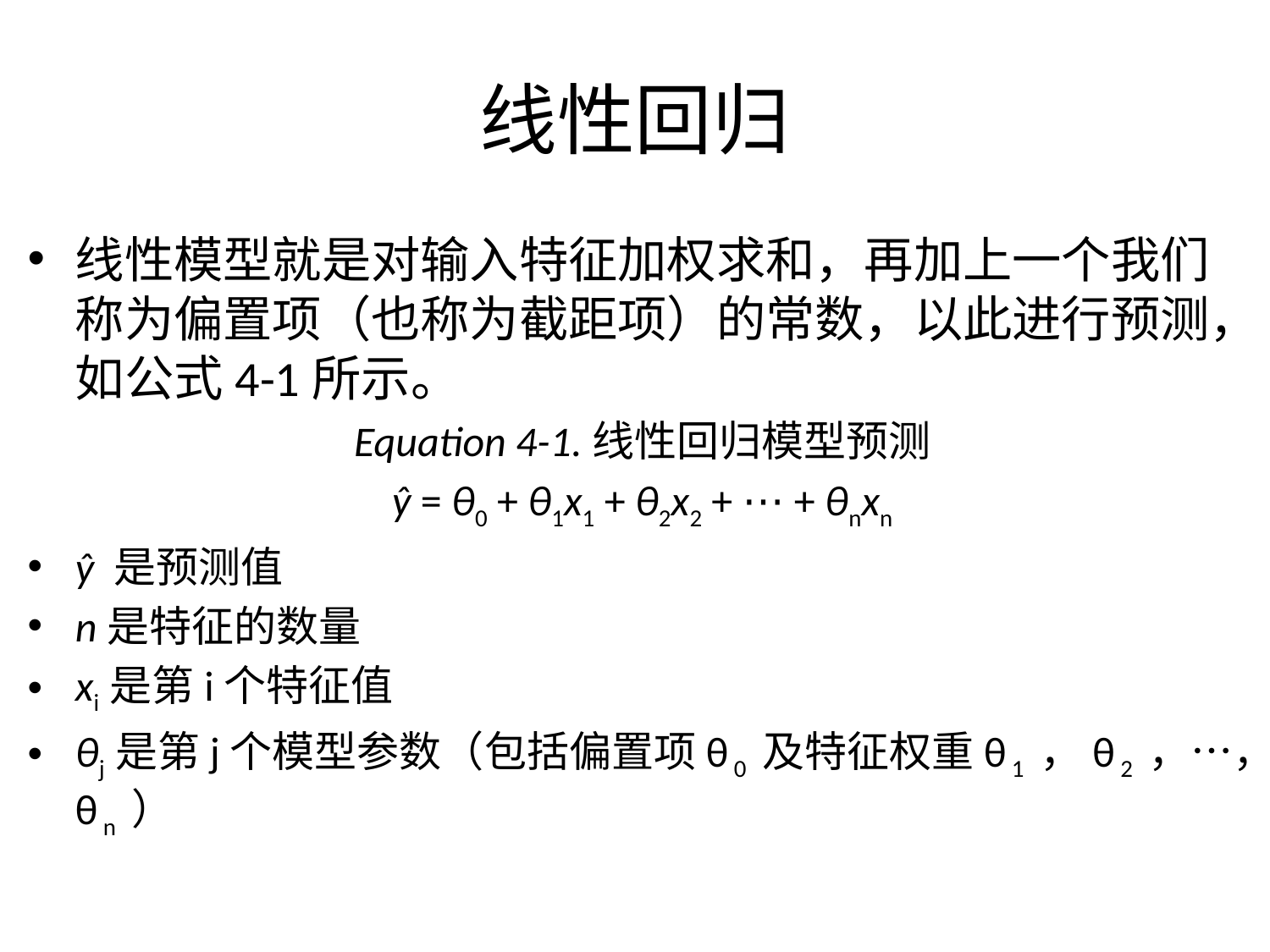

# 线性回归
线性模型就是对输入特征加权求和，再加上一个我们称为偏置项（也称为截距项）的常数，以此进行预测，如公式4-1所示。
Equation 4-1.线性回归模型预测
ŷ = θ0 + θ1x1 + θ2x2 + ⋯ + θnxn
ŷ 是预测值
n是特征的数量
xi是第i个特征值
θj是第j个模型参数（包括偏置项θ 0 及特征权重θ 1 ，θ 2 ，…，θ n ）